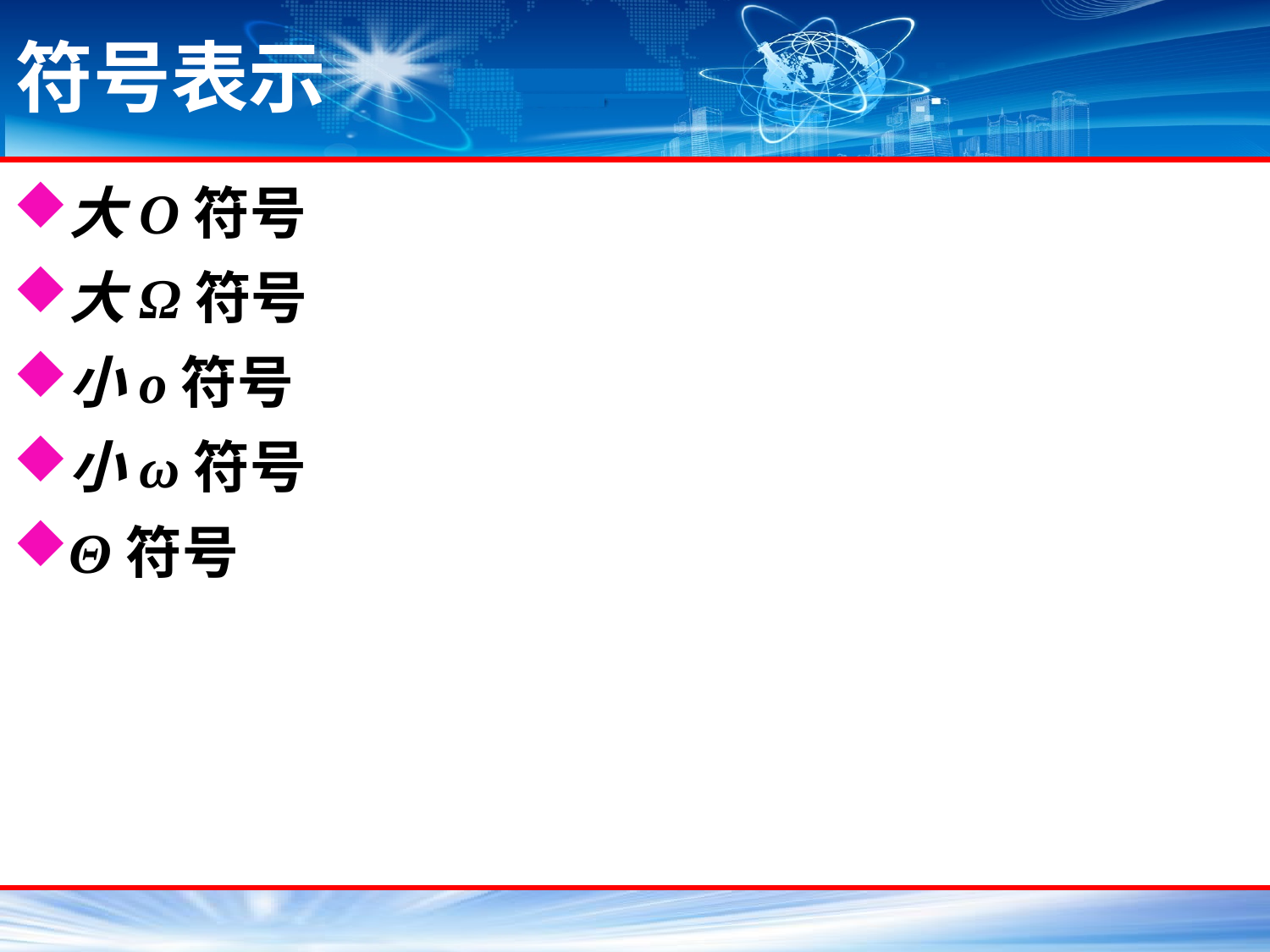

# 符号表示
大Ο符号
大Ω符号
小o符号
小ω符号
Θ符号